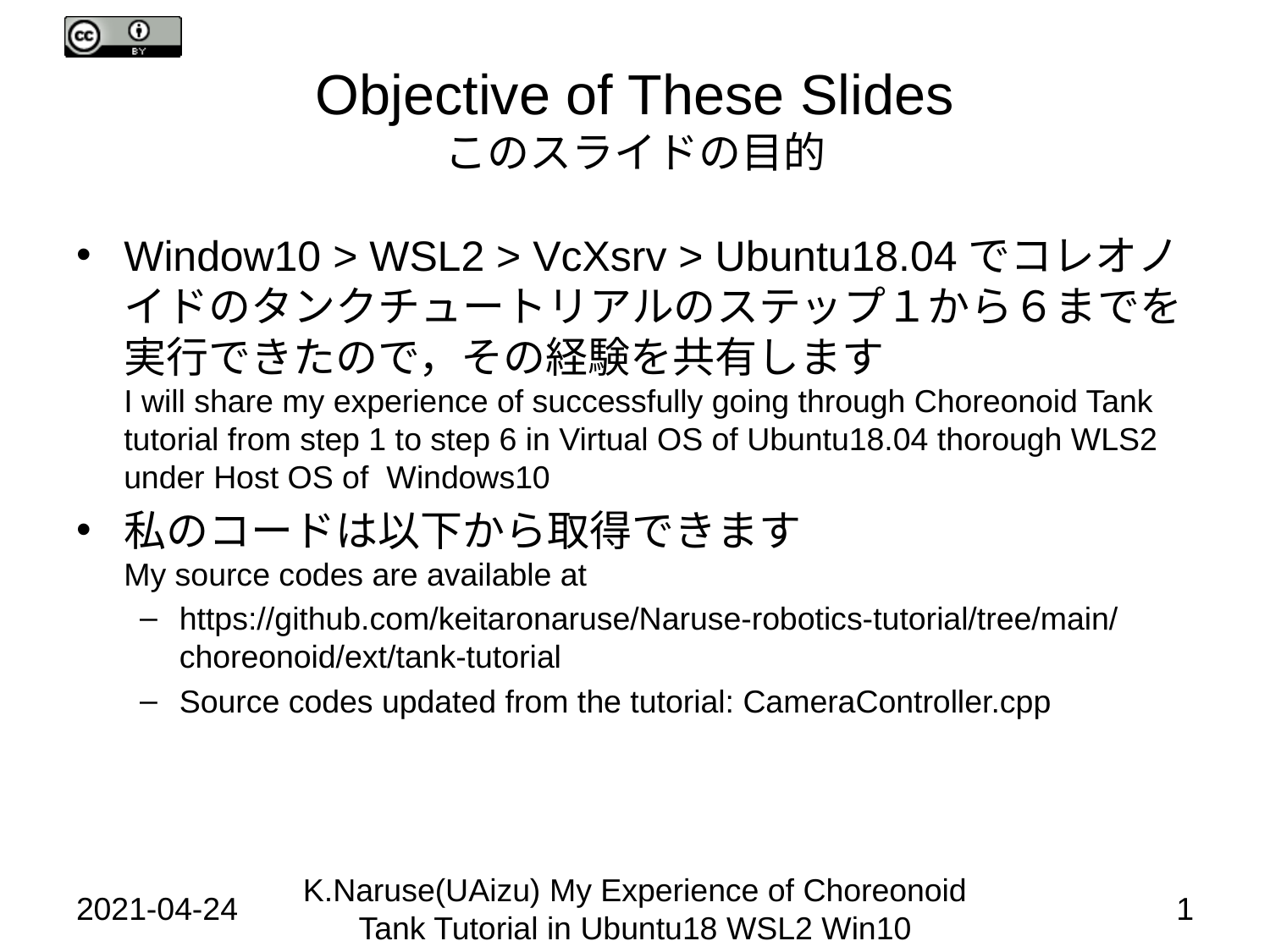

# Objective of These Slides このスライドの目的
Window10 > WSL2 > VcXsrv > Ubuntu18.04でコレオノイドのタンクチュートリアルのステップ１から６までを実行できたので，その経験を共有します
I will share my experience of successfully going through Choreonoid Tank tutorial from step 1 to step 6 in Virtual OS of Ubuntu18.04 thorough WLS2 under Host OS of  Windows10
私のコードは以下から取得できます
My source codes are available at
https://github.com/keitaronaruse/Naruse-robotics-tutorial/tree/main/choreonoid/ext/tank-tutorial
Source codes updated from the tutorial: CameraController.cpp
2021-04-24
K.Naruse(UAizu) My Experience of Choreonoid Tank Tutorial in Ubuntu18 WSL2 Win10
1